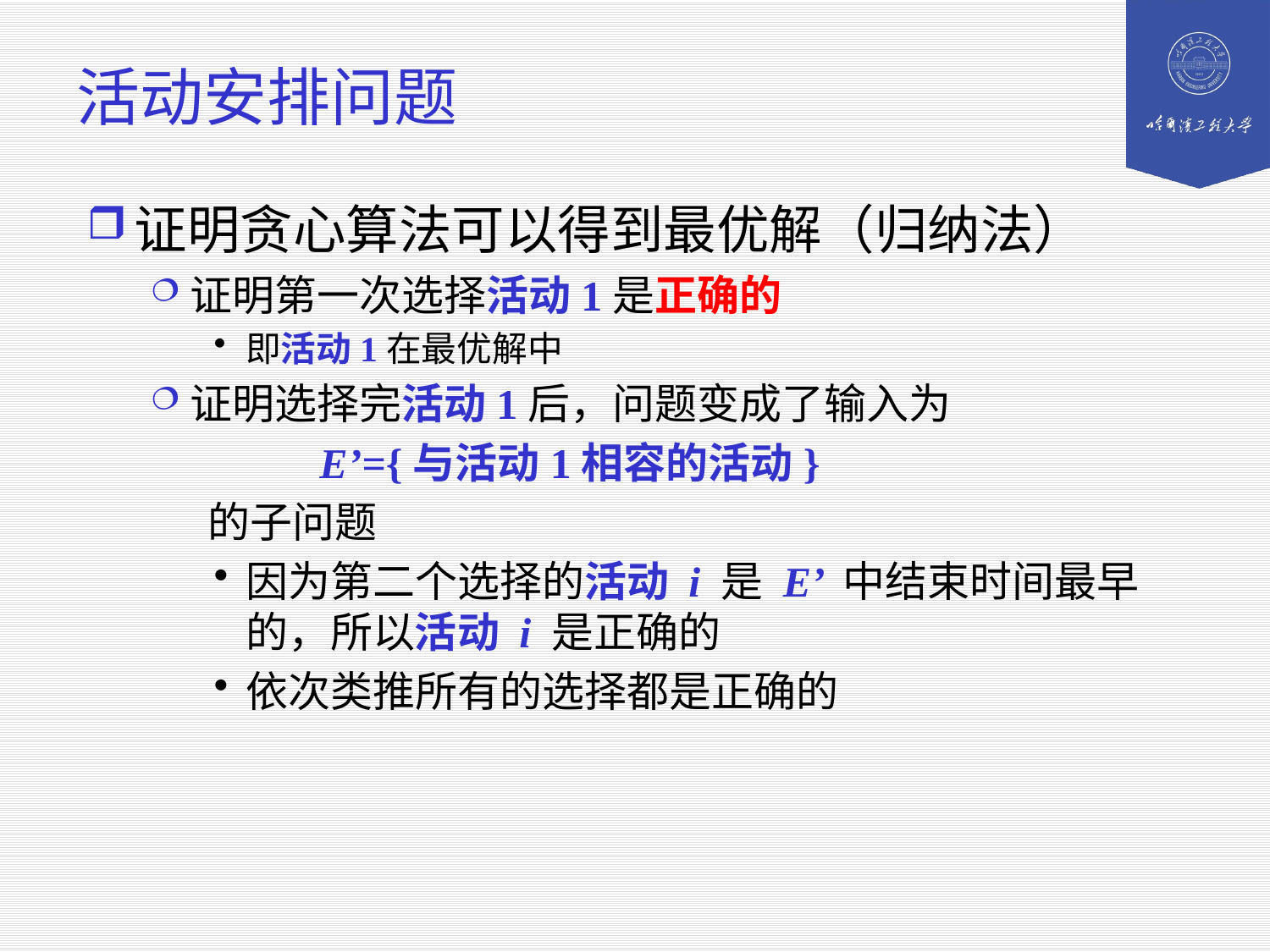

# 活动安排问题
证明贪心算法可以得到最优解（归纳法）
证明第一次选择活动1是正确的
即活动1在最优解中
证明选择完活动1后，问题变成了输入为
                E’={与活动1相容的活动}
     的子问题
因为第二个选择的活动 i 是 E’ 中结束时间最早的，所以活动 i 是正确的
依次类推所有的选择都是正确的